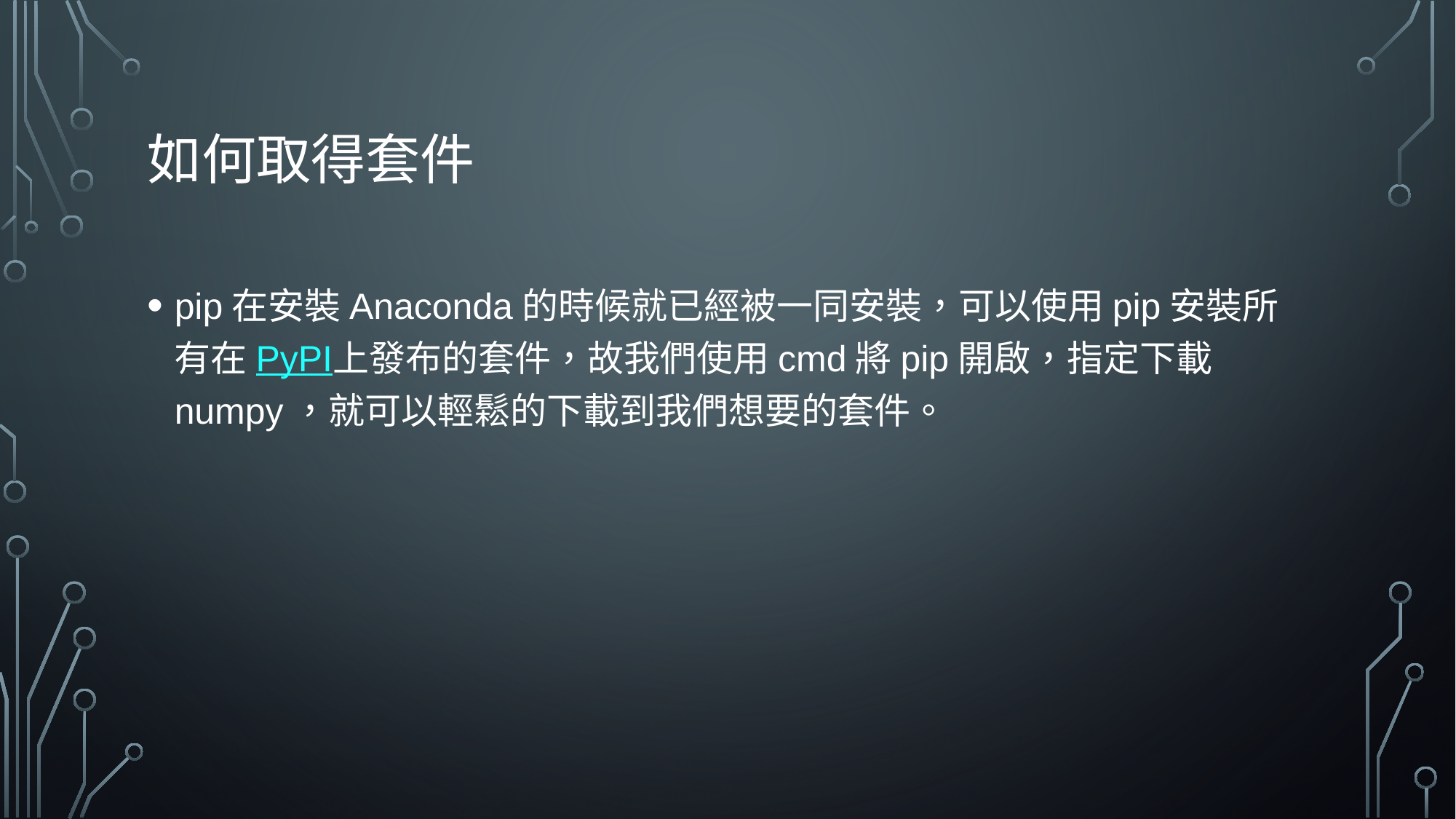

# 如何取得套件
pip在安裝Anaconda的時候就已經被一同安裝，可以使用pip安裝所有在PyPI上發布的套件，故我們使用cmd將pip開啟，指定下載numpy，就可以輕鬆的下載到我們想要的套件。